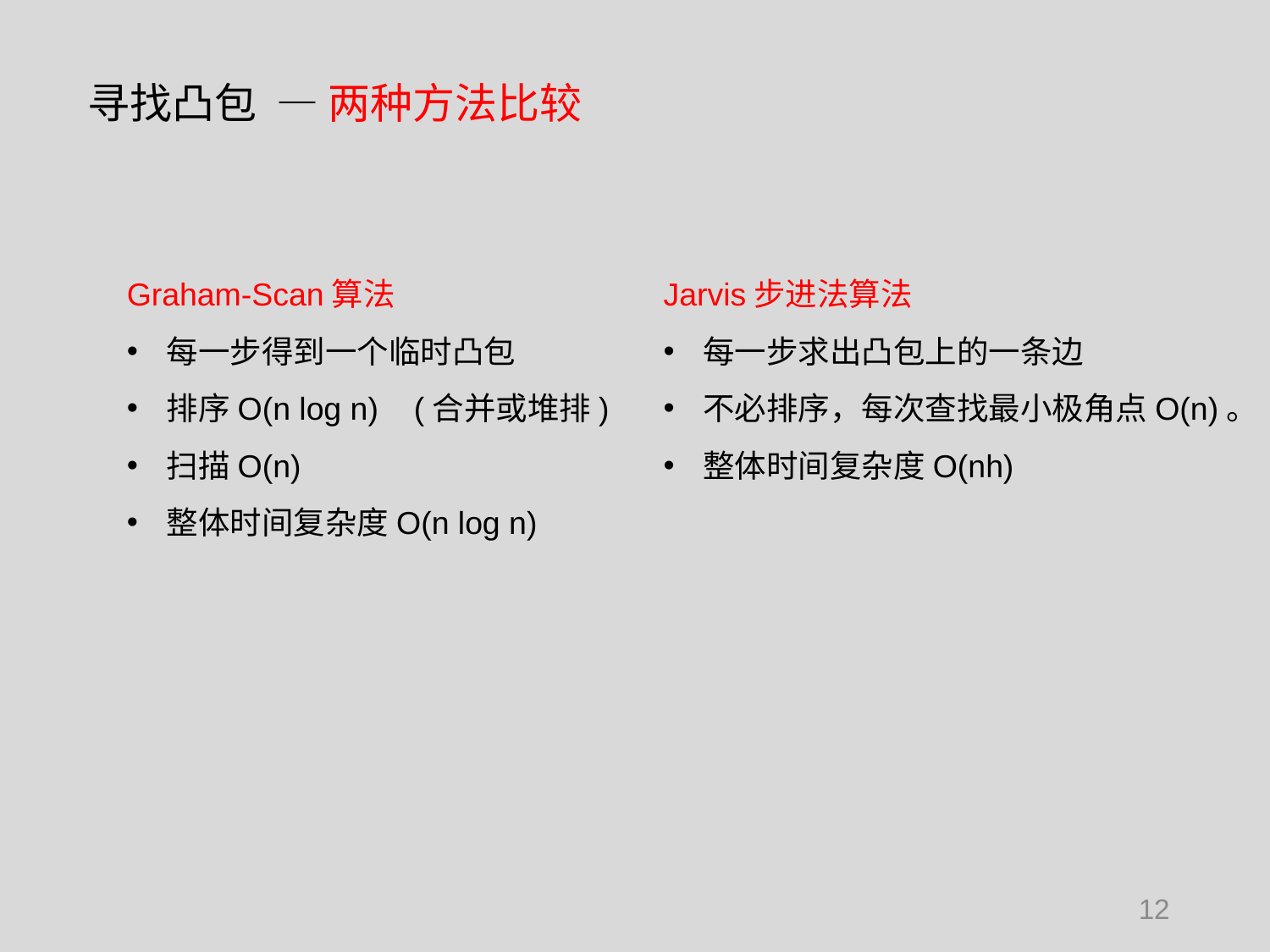

寻找凸包  — 两种方法比较
Graham-Scan算法
每一步得到一个临时凸包
排序O(n log n)    (合并或堆排)
扫描O(n)
整体时间复杂度O(n log n)
Jarvis步进法算法
每一步求出凸包上的一条边
不必排序，每次查找最小极角点O(n)。
整体时间复杂度O(nh)
12